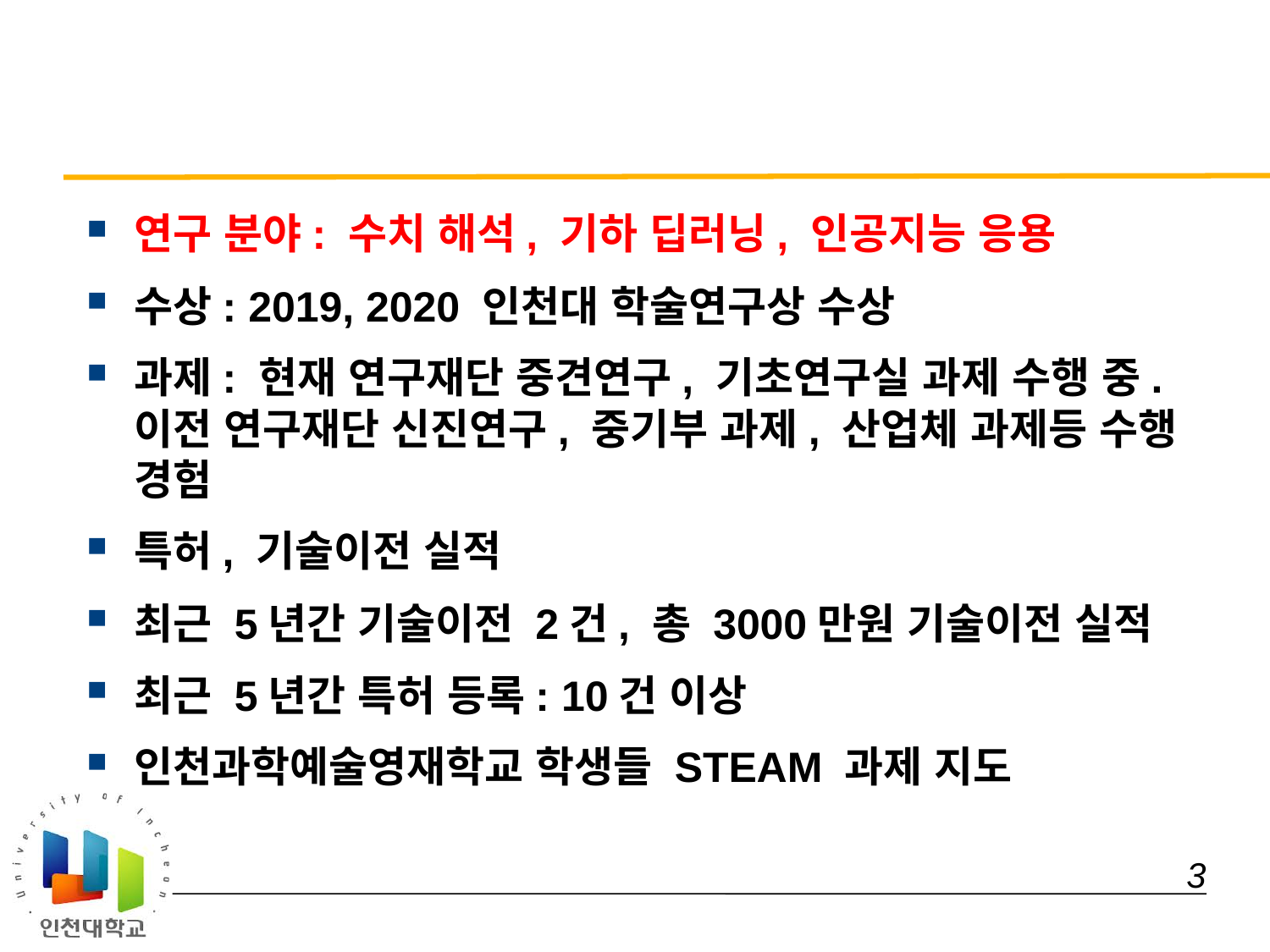

#
연구 분야: 수치 해석, 기하 딥러닝, 인공지능 응용
수상: 2019, 2020 인천대 학술연구상 수상
과제: 현재 연구재단 중견연구, 기초연구실 과제 수행 중. 이전 연구재단 신진연구, 중기부 과제, 산업체 과제등 수행 경험
특허, 기술이전 실적
최근 5년간 기술이전 2건, 총 3000만원 기술이전 실적
최근 5년간 특허 등록: 10건 이상
인천과학예술영재학교 학생들 STEAM 과제 지도
 3